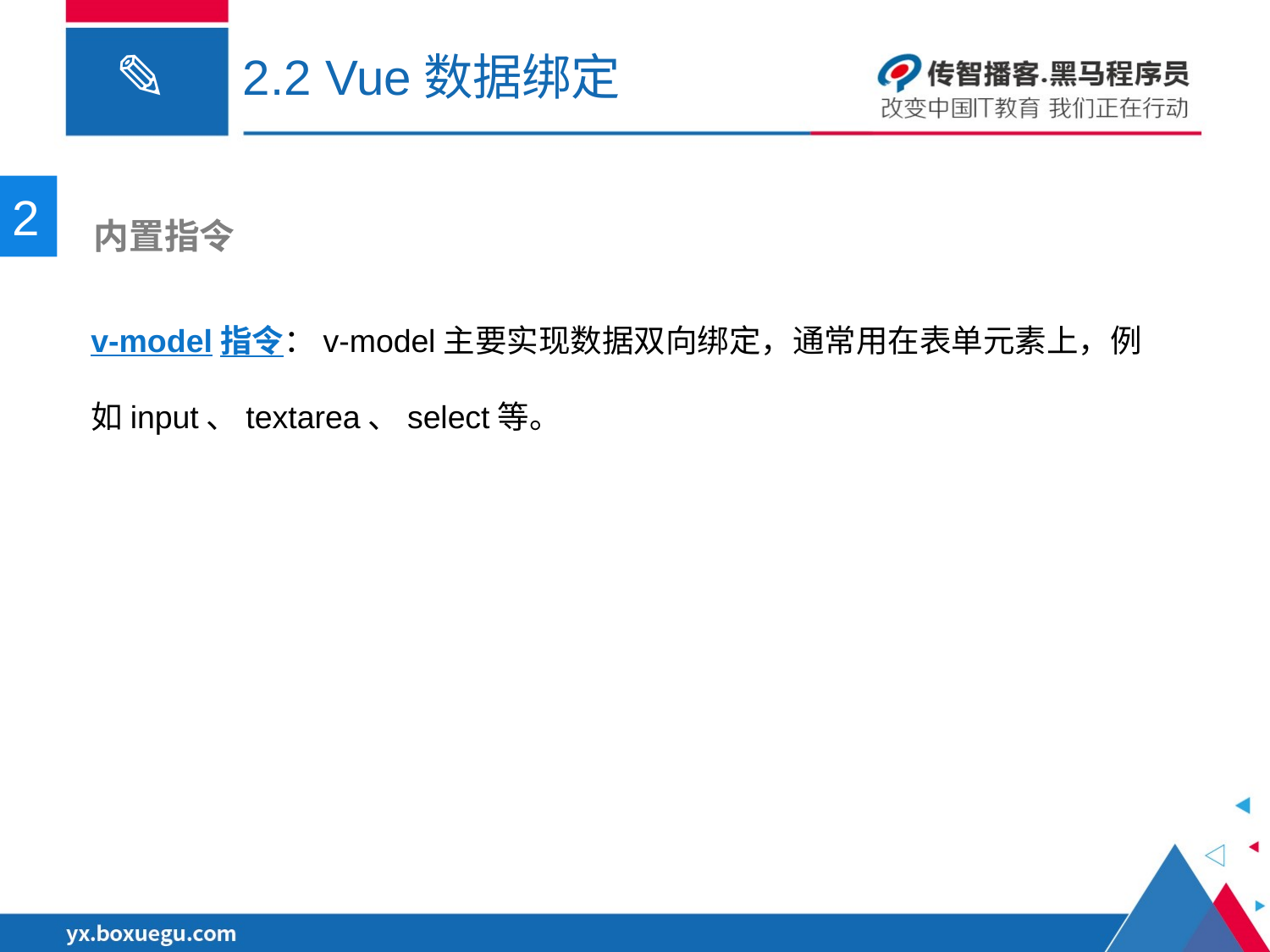

# 2.2 Vue数据绑定

2
  内置指令
v-model指令：v-model主要实现数据双向绑定，通常用在表单元素上，例如input、textarea、select等。